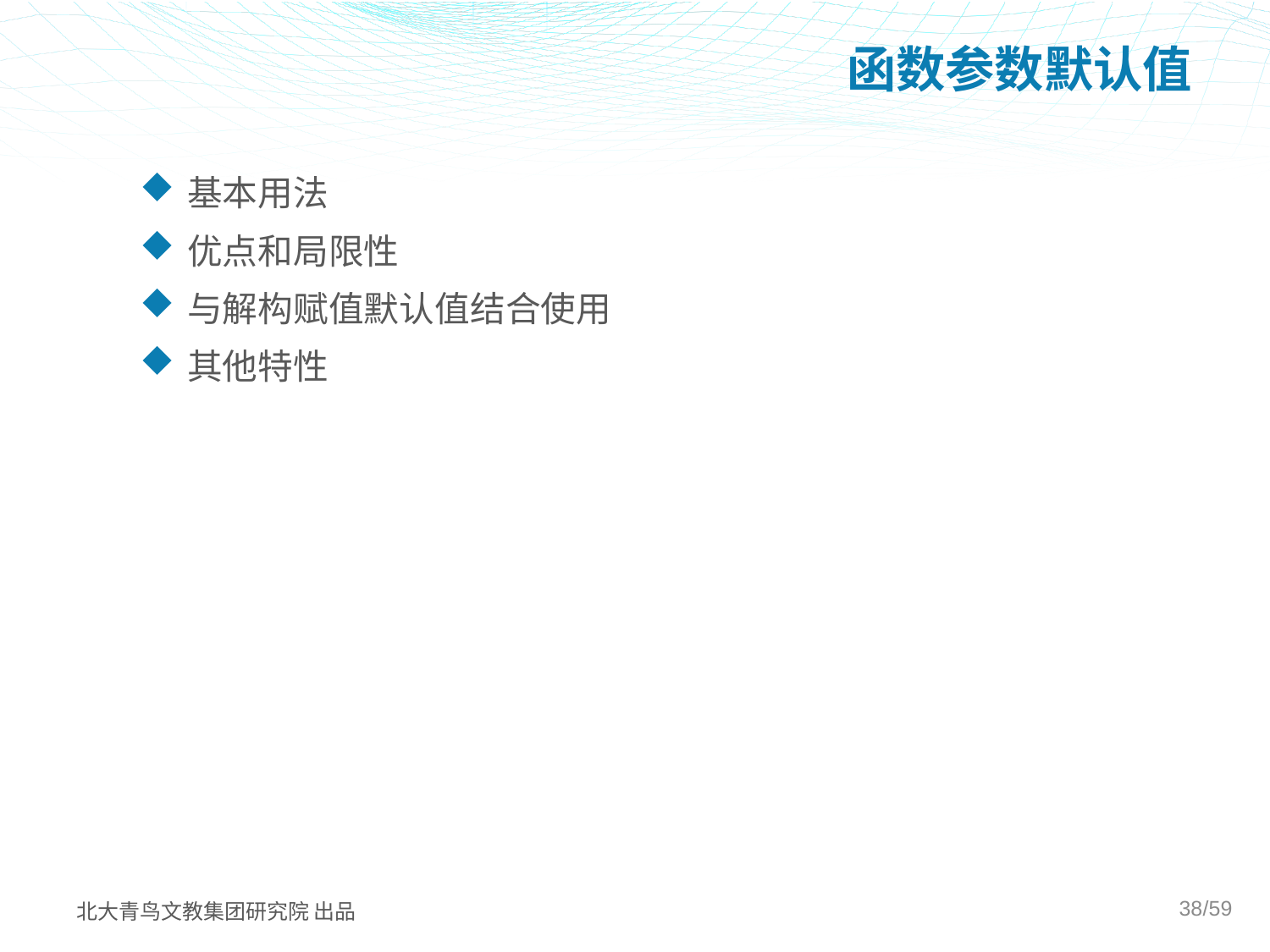

# 函数参数默认值
基本用法
优点和局限性
与解构赋值默认值结合使用
其他特性

38/59